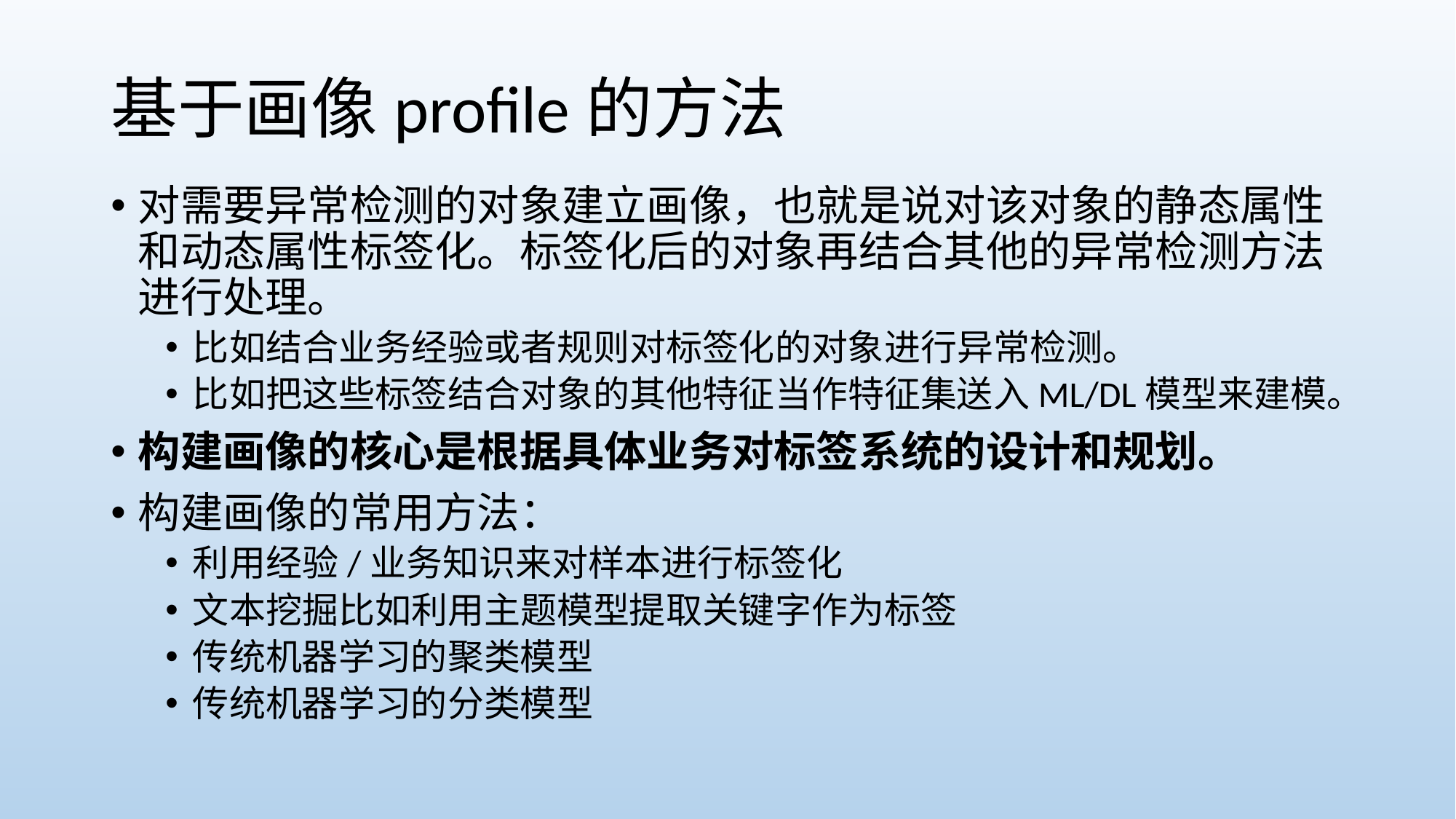

# 基于画像profile的方法
对需要异常检测的对象建立画像，也就是说对该对象的静态属性和动态属性标签化。标签化后的对象再结合其他的异常检测方法进行处理。
比如结合业务经验或者规则对标签化的对象进行异常检测。
比如把这些标签结合对象的其他特征当作特征集送入ML/DL模型来建模。
构建画像的核心是根据具体业务对标签系统的设计和规划。
构建画像的常用方法：
利用经验/业务知识来对样本进行标签化
文本挖掘比如利用主题模型提取关键字作为标签
传统机器学习的聚类模型
传统机器学习的分类模型